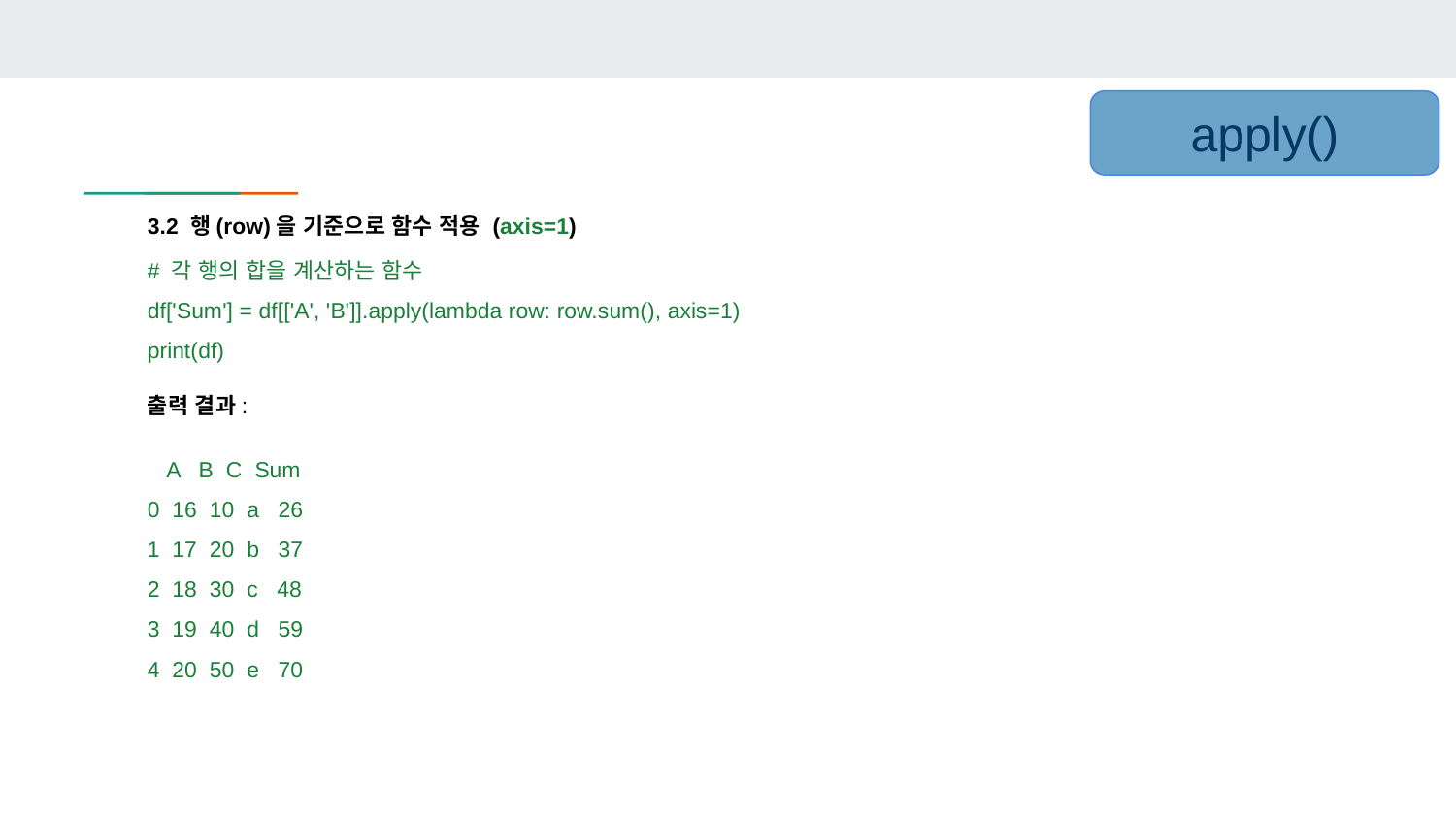

apply()
3.2 행(row)을 기준으로 함수 적용 (axis=1)
# 각 행의 합을 계산하는 함수
df['Sum'] = df[['A', 'B']].apply(lambda row: row.sum(), axis=1)
print(df)
출력 결과:
   A   B  C  Sum
0  16  10  a   26
1  17  20  b   37
2  18  30  c   48
3  19  40  d   59
4  20  50  e   70